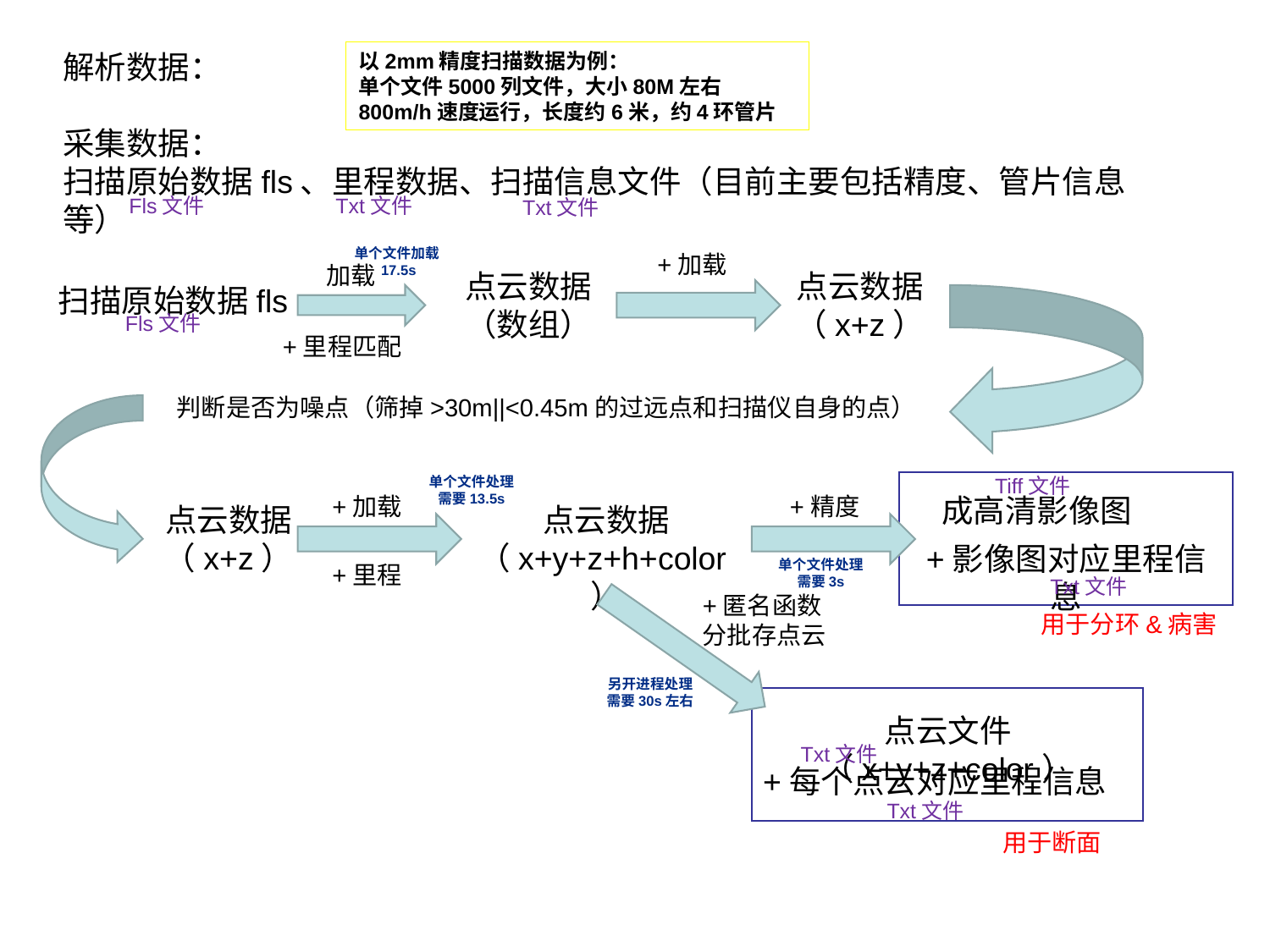

解析数据：
以2mm精度扫描数据为例：
单个文件5000列文件，大小80M左右
800m/h速度运行，长度约6米，约4环管片
采集数据：
扫描原始数据fls、里程数据、扫描信息文件（目前主要包括精度、管片信息等）
Fls文件
Txt文件
Txt文件

单个文件加载17.5s
+加载
加载
点云数据（数组）
点云数据（x+z）
扫描原始数据fls

Fls文件
+里程匹配
判断是否为噪点（筛掉>30m||<0.45m的过远点和扫描仪自身的点）

单个文件处理需要13.5s
Tiff文件

+加载
+精度
成高清影像图
点云数据（x+z）
点云数据（x+y+z+h+color）
+影像图对应里程信息
单个文件处理需要3s

+里程
Txt文件
+匿名函数
分批存点云
用于分环&病害
另开进程处理需要30s左右

点云文件（x+y+z+color）
Txt文件
+每个点云对应里程信息
Txt文件
用于断面